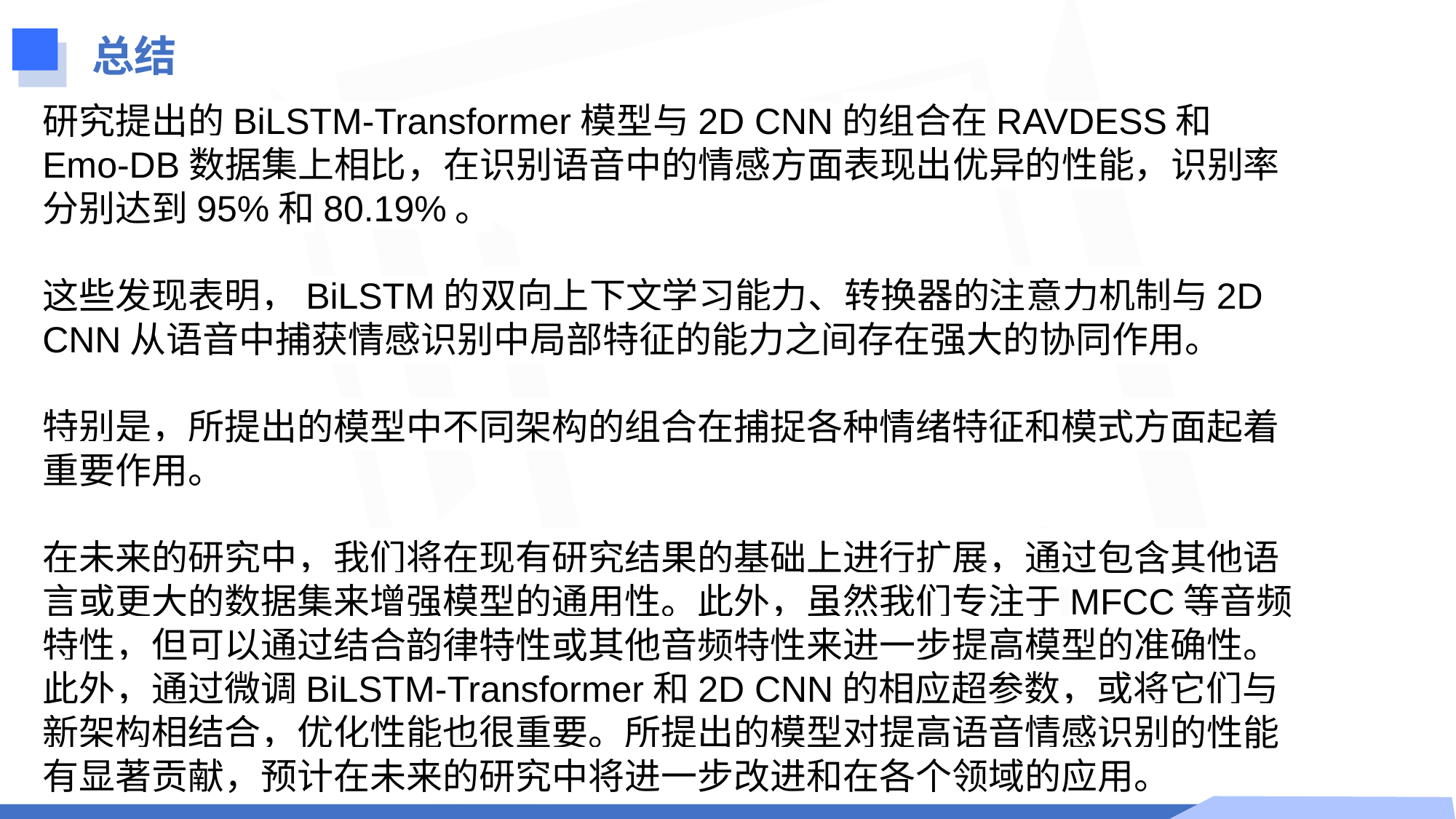

总结

研究提出的BiLSTM-Transformer模型与2D CNN的组合在RAVDESS和Emo-DB数据集上相比，在识别语音中的情感方面表现出优异的性能，识别率分别达到95%和80.19%。

这些发现表明，BiLSTM的双向上下文学习能力、转换器的注意力机制与2D CNN从语音中捕获情感识别中局部特征的能力之间存在强大的协同作用。

特别是，所提出的模型中不同架构的组合在捕捉各种情绪特征和模式方面起着重要作用。

在未来的研究中，我们将在现有研究结果的基础上进行扩展，通过包含其他语言或更大的数据集来增强模型的通用性。此外，虽然我们专注于MFCC等音频特性，但可以通过结合韵律特性或其他音频特性来进一步提高模型的准确性。此外，通过微调BiLSTM-Transformer和2D CNN的相应超参数，或将它们与新架构相结合，优化性能也很重要。所提出的模型对提高语音情感识别的性能有显著贡献，预计在未来的研究中将进一步改进和在各个领域的应用。